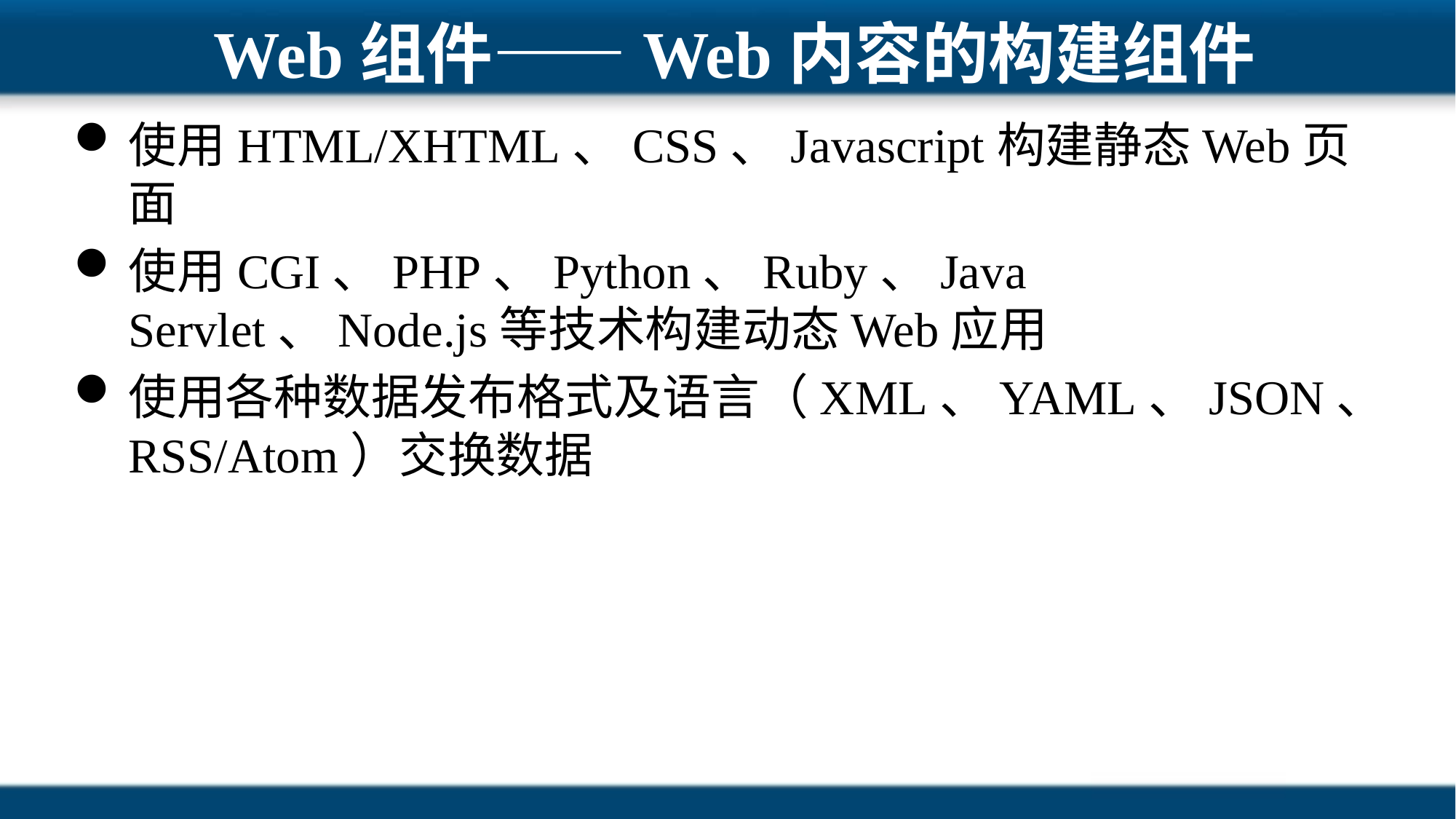

# Web组件——Web内容的构建组件
使用HTML/XHTML、CSS、Javascript构建静态Web页面
使用CGI、PHP、Python、Ruby、Java Servlet、Node.js等技术构建动态Web应用
使用各种数据发布格式及语言（XML、YAML、JSON、RSS/Atom）交换数据